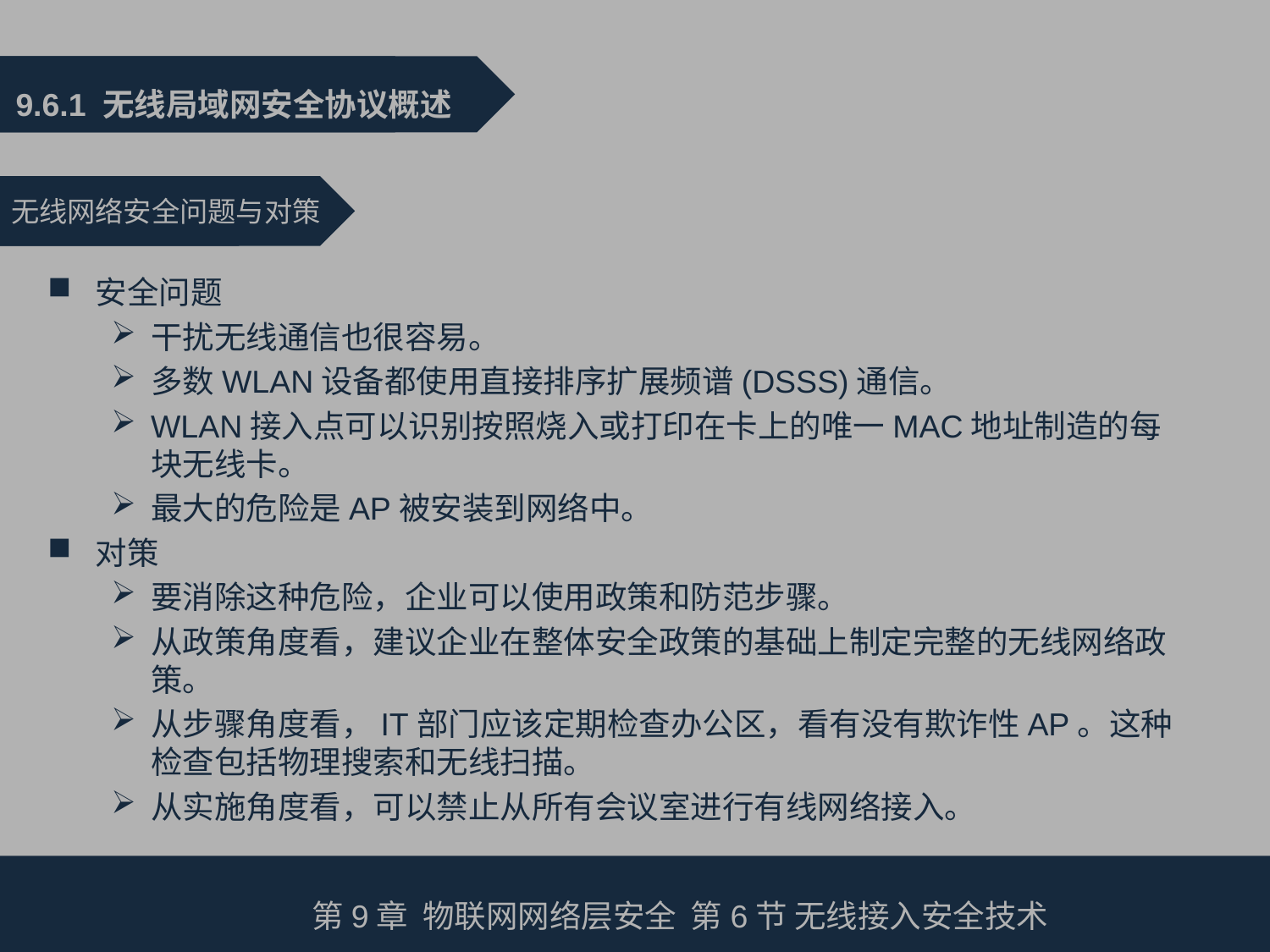

9.6.1 无线局域网安全协议概述
无线网络安全问题与对策
安全问题
干扰无线通信也很容易。
多数WLAN设备都使用直接排序扩展频谱(DSSS)通信。
WLAN接入点可以识别按照烧入或打印在卡上的唯一MAC地址制造的每块无线卡。
最大的危险是AP被安装到网络中。
对策
要消除这种危险，企业可以使用政策和防范步骤。
从政策角度看，建议企业在整体安全政策的基础上制定完整的无线网络政策。
从步骤角度看，IT部门应该定期检查办公区，看有没有欺诈性AP。这种检查包括物理搜索和无线扫描。
从实施角度看，可以禁止从所有会议室进行有线网络接入。
第9章  物联网网络层安全  第6节 无线接入安全技术